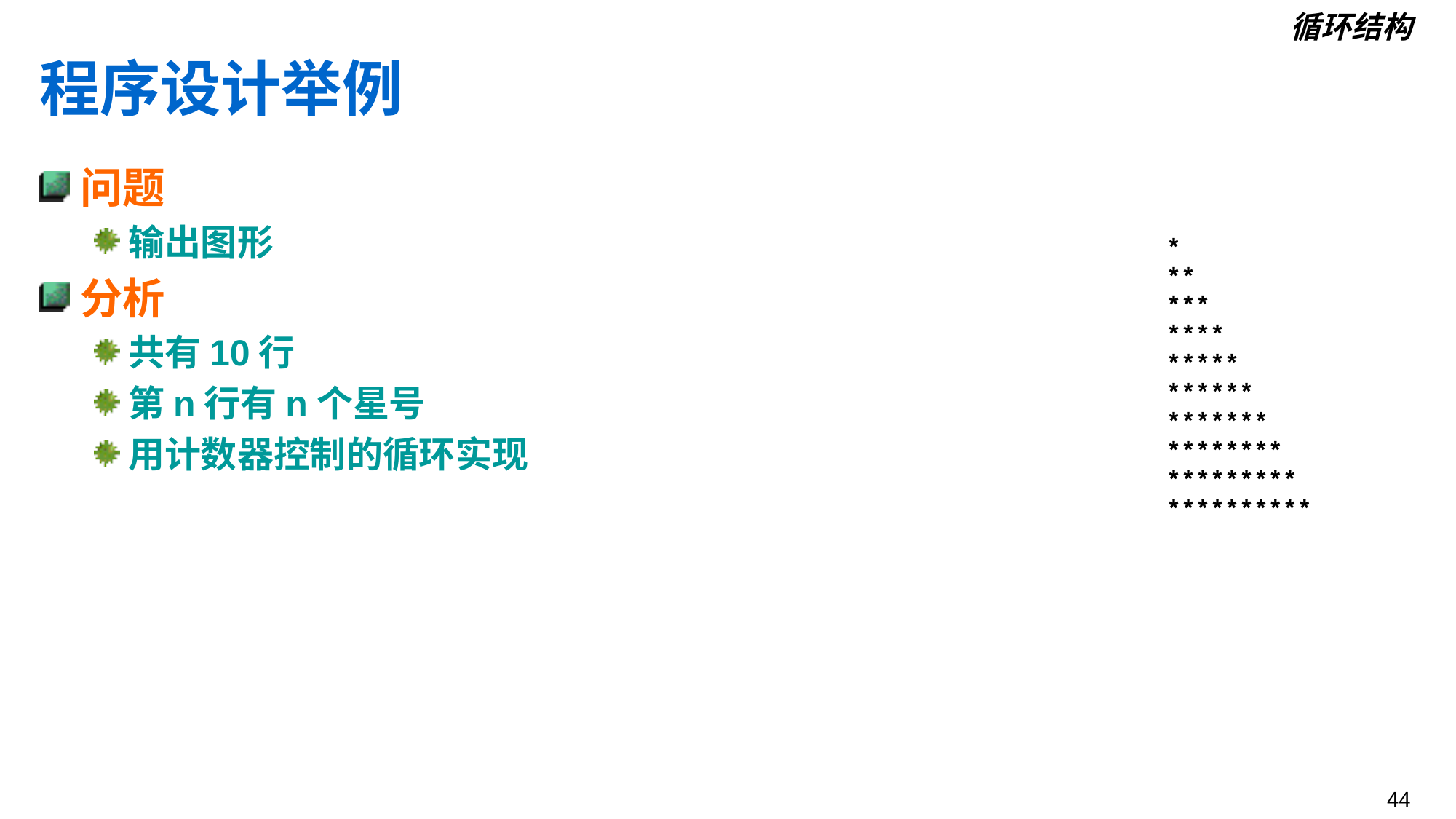

循环结构
# 程序设计举例
问题
输出图形
分析
共有10行
第n行有n个星号
用计数器控制的循环实现
*
**
***
****
*****
******
*******
********
*********
**********
44